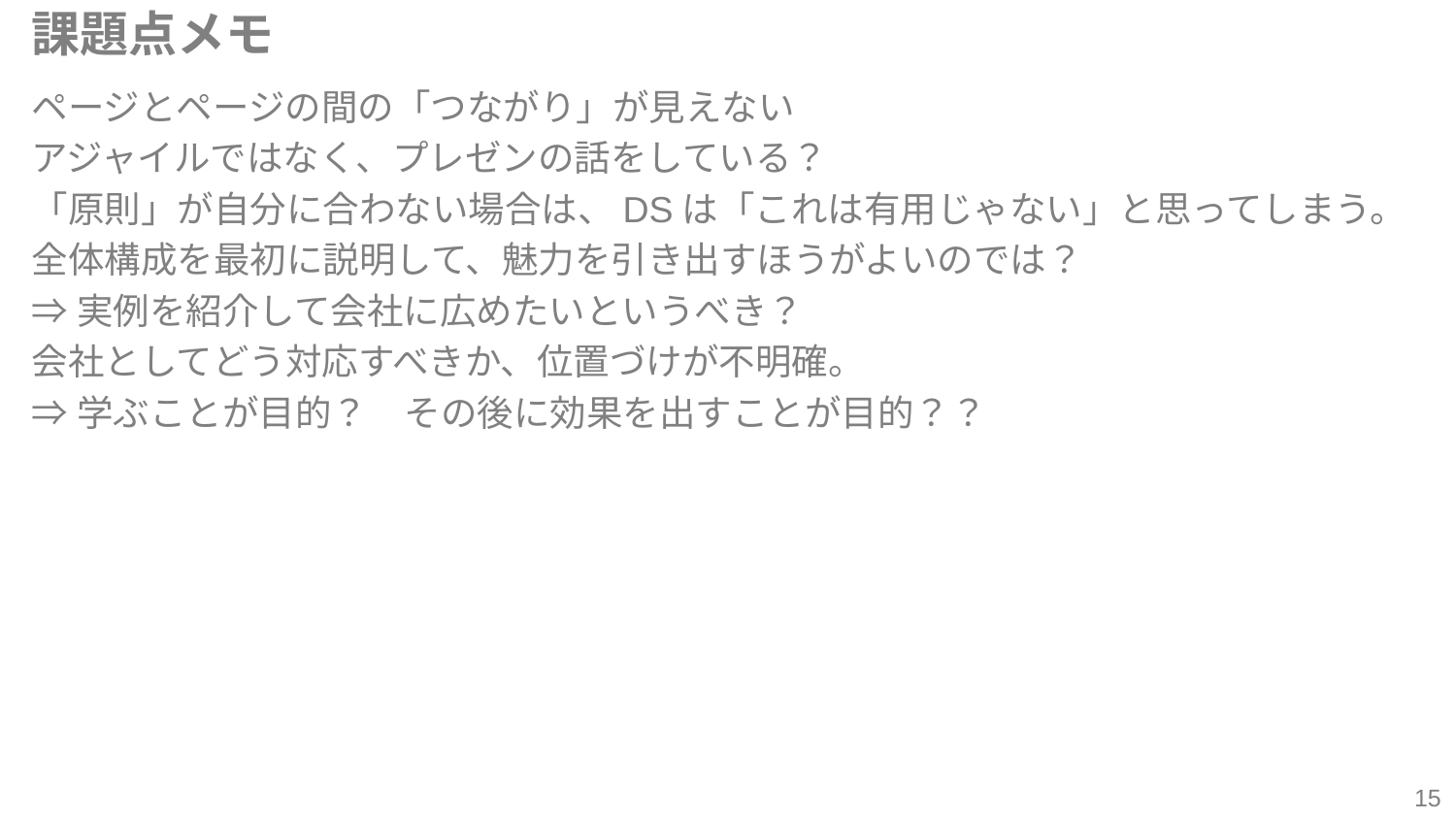

# 課題点メモ
ページとページの間の「つながり」が見えない
アジャイルではなく、プレゼンの話をしている？
「原則」が自分に合わない場合は、DSは「これは有用じゃない」と思ってしまう。
全体構成を最初に説明して、魅力を引き出すほうがよいのでは？
⇒実例を紹介して会社に広めたいというべき？
会社としてどう対応すべきか、位置づけが不明確。
⇒学ぶことが目的？　その後に効果を出すことが目的？？

15